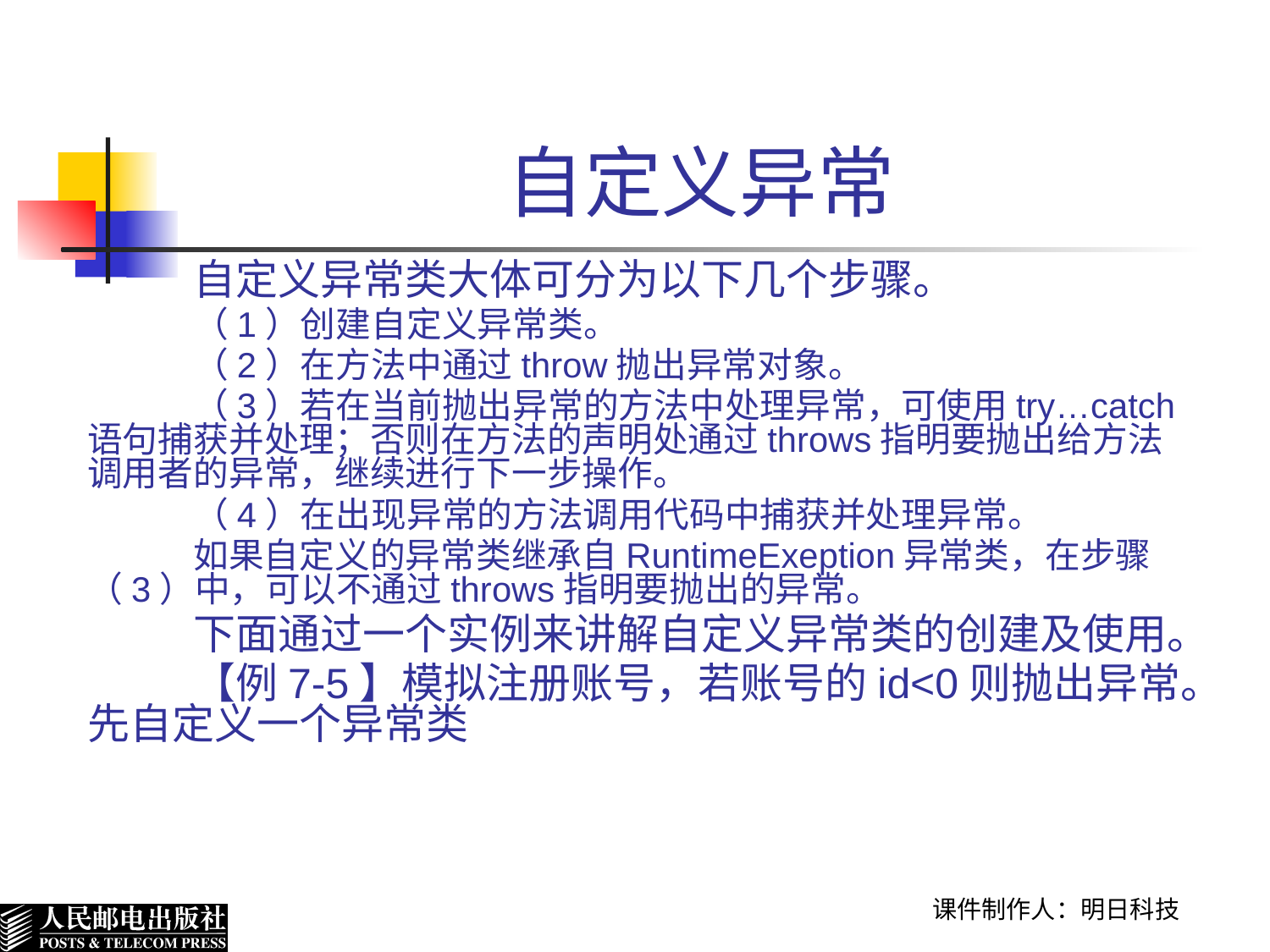

# 自定义异常
自定义异常类大体可分为以下几个步骤。
（1）创建自定义异常类。
（2）在方法中通过throw抛出异常对象。
（3）若在当前抛出异常的方法中处理异常，可使用try…catch语句捕获并处理；否则在方法的声明处通过throws指明要抛出给方法调用者的异常，继续进行下一步操作。
（4）在出现异常的方法调用代码中捕获并处理异常。
如果自定义的异常类继承自RuntimeExeption异常类，在步骤（3）中，可以不通过throws指明要抛出的异常。
下面通过一个实例来讲解自定义异常类的创建及使用。
【例7-5】模拟注册账号，若账号的id<0则抛出异常。先自定义一个异常类

课件制作人：明日科技